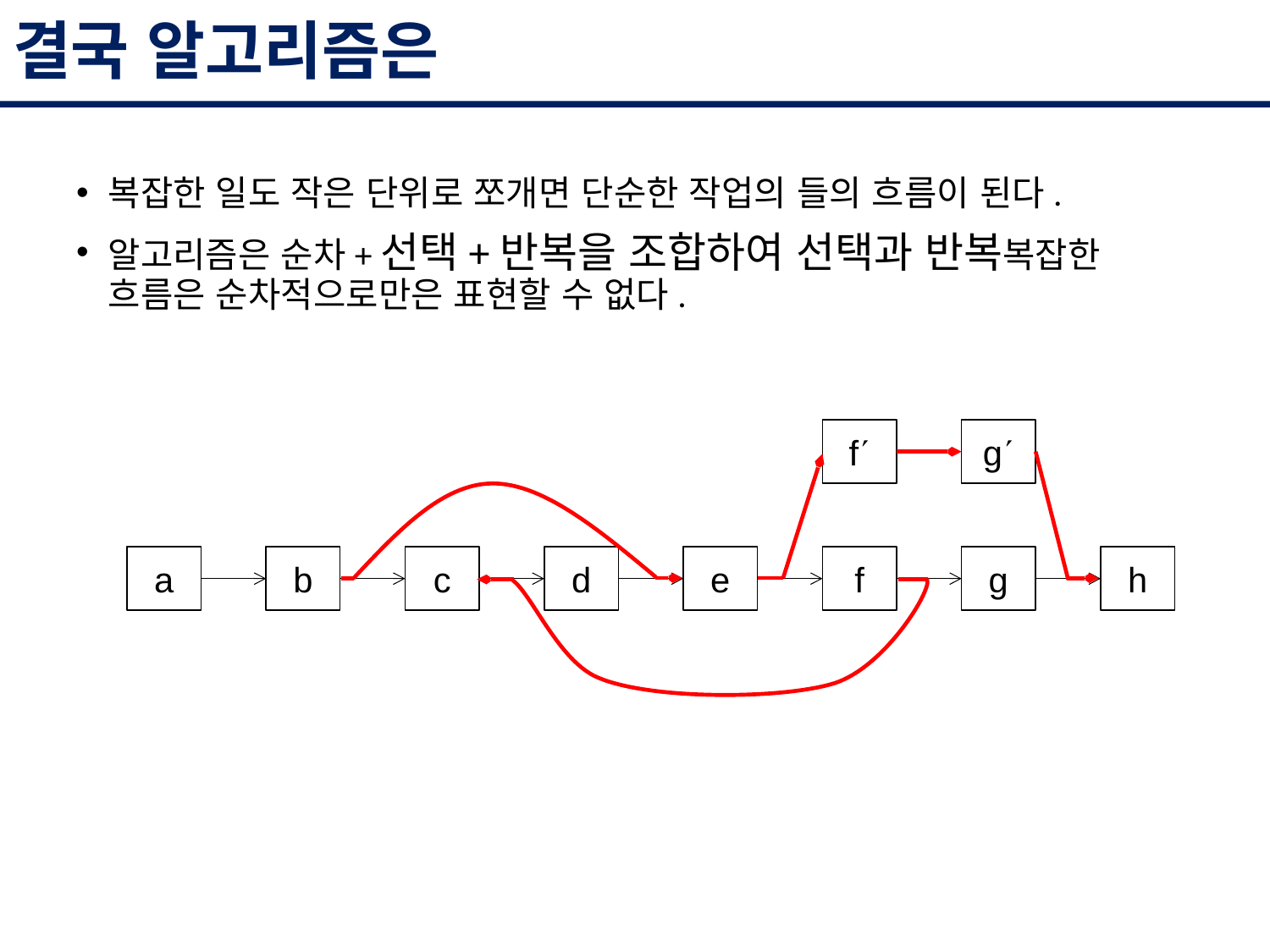

# 결국 알고리즘은
복잡한 일도 작은 단위로 쪼개면 단순한 작업의 들의 흐름이 된다.
알고리즘은 순차+선택+반복을 조합하여 선택과 반복복잡한 흐름은 순차적으로만은 표현할 수 없다.
f′
g′

a
b
c
d
e
f
g
h